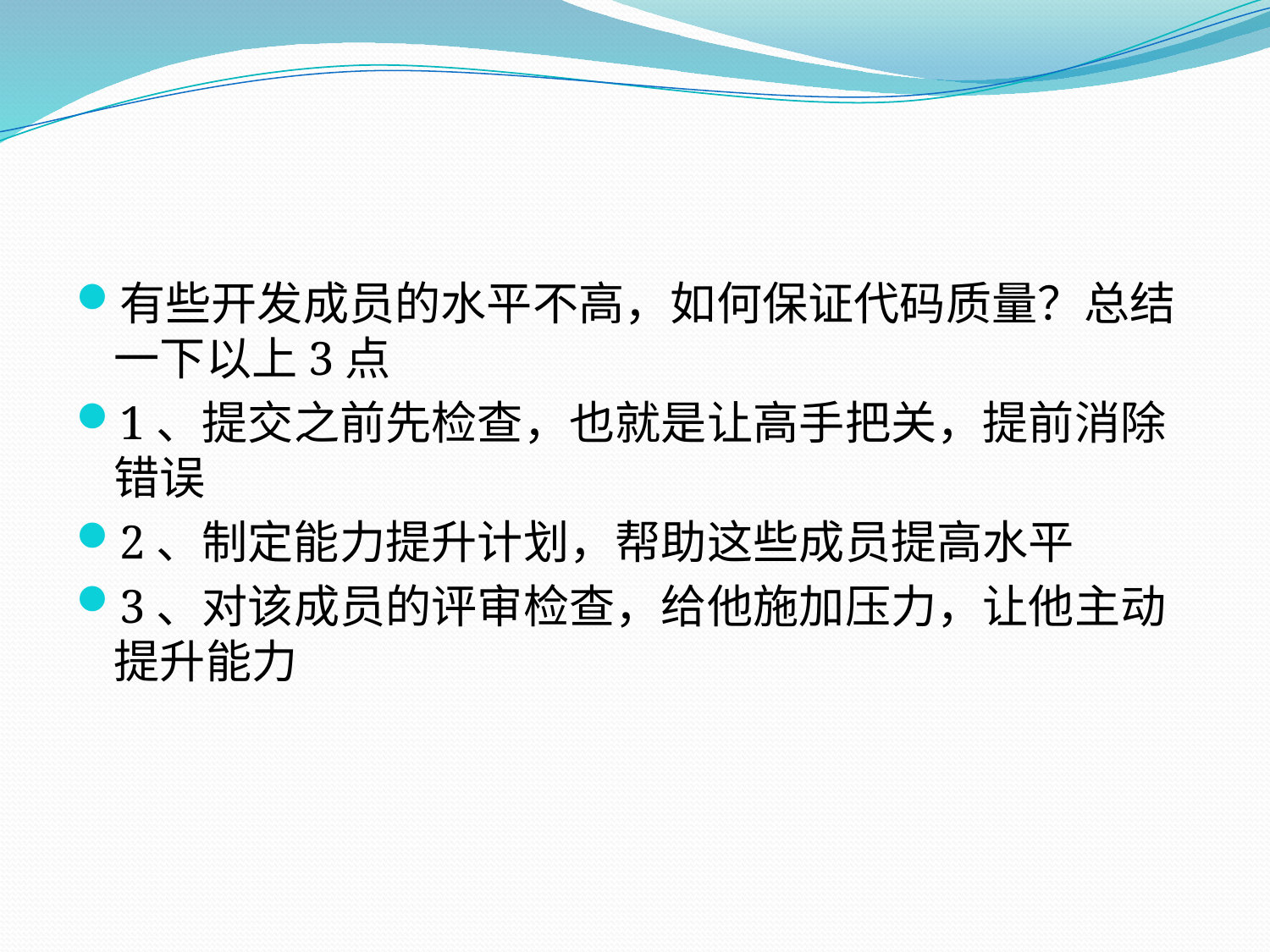

有些开发成员的水平不高，如何保证代码质量？总结一下以上3点
1、提交之前先检查，也就是让高手把关，提前消除错误
2、制定能力提升计划，帮助这些成员提高水平
3、对该成员的评审检查，给他施加压力，让他主动提升能力